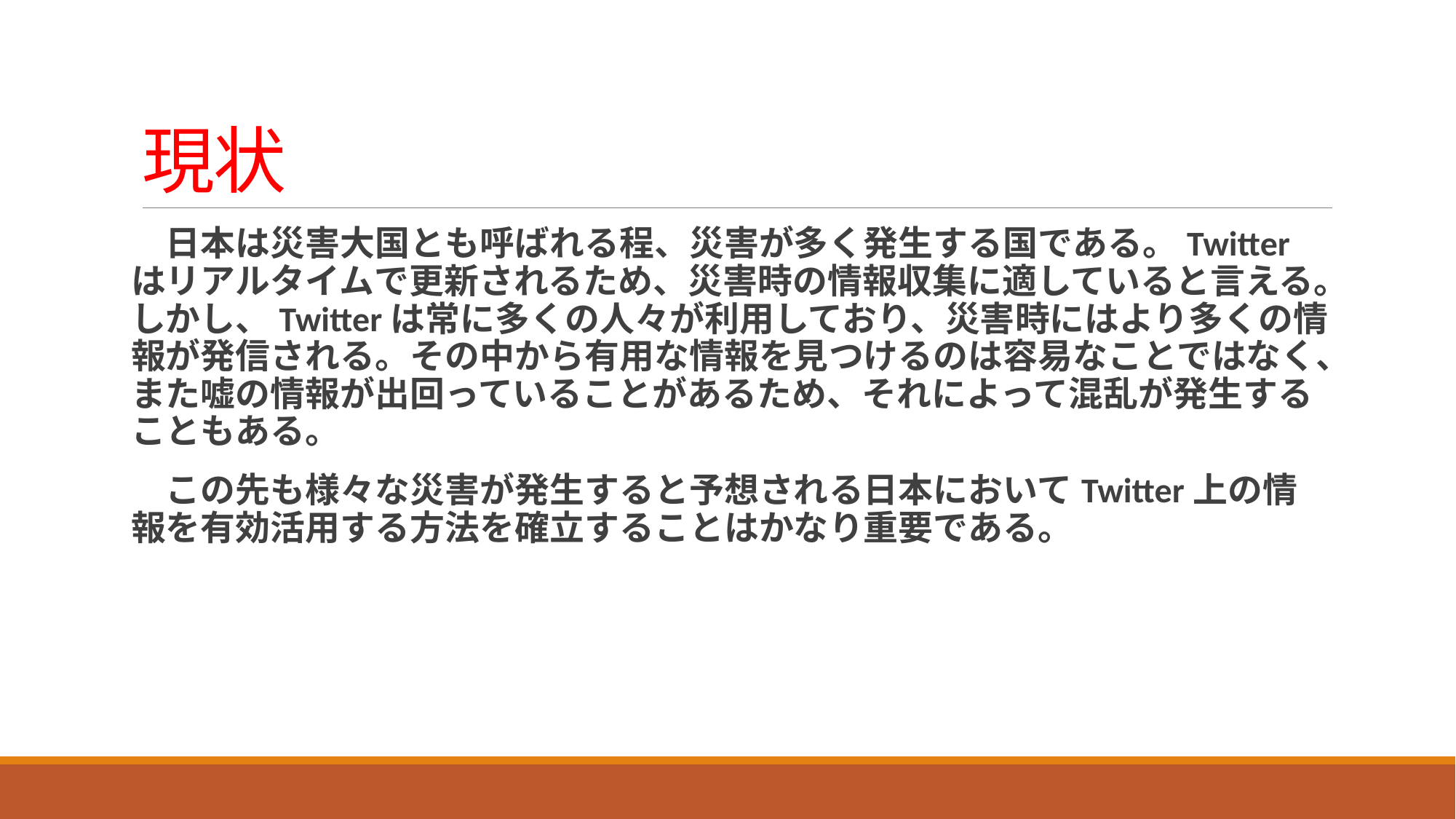

# 現状
　日本は災害大国とも呼ばれる程、災害が多く発生する国である。Twitterはリアルタイムで更新されるため、災害時の情報収集に適していると言える。しかし、Twitterは常に多くの人々が利用しており、災害時にはより多くの情報が発信される。その中から有用な情報を見つけるのは容易なことではなく、また嘘の情報が出回っていることがあるため、それによって混乱が発生することもある。
　この先も様々な災害が発生すると予想される日本においてTwitter上の情報を有効活用する方法を確立することはかなり重要である。